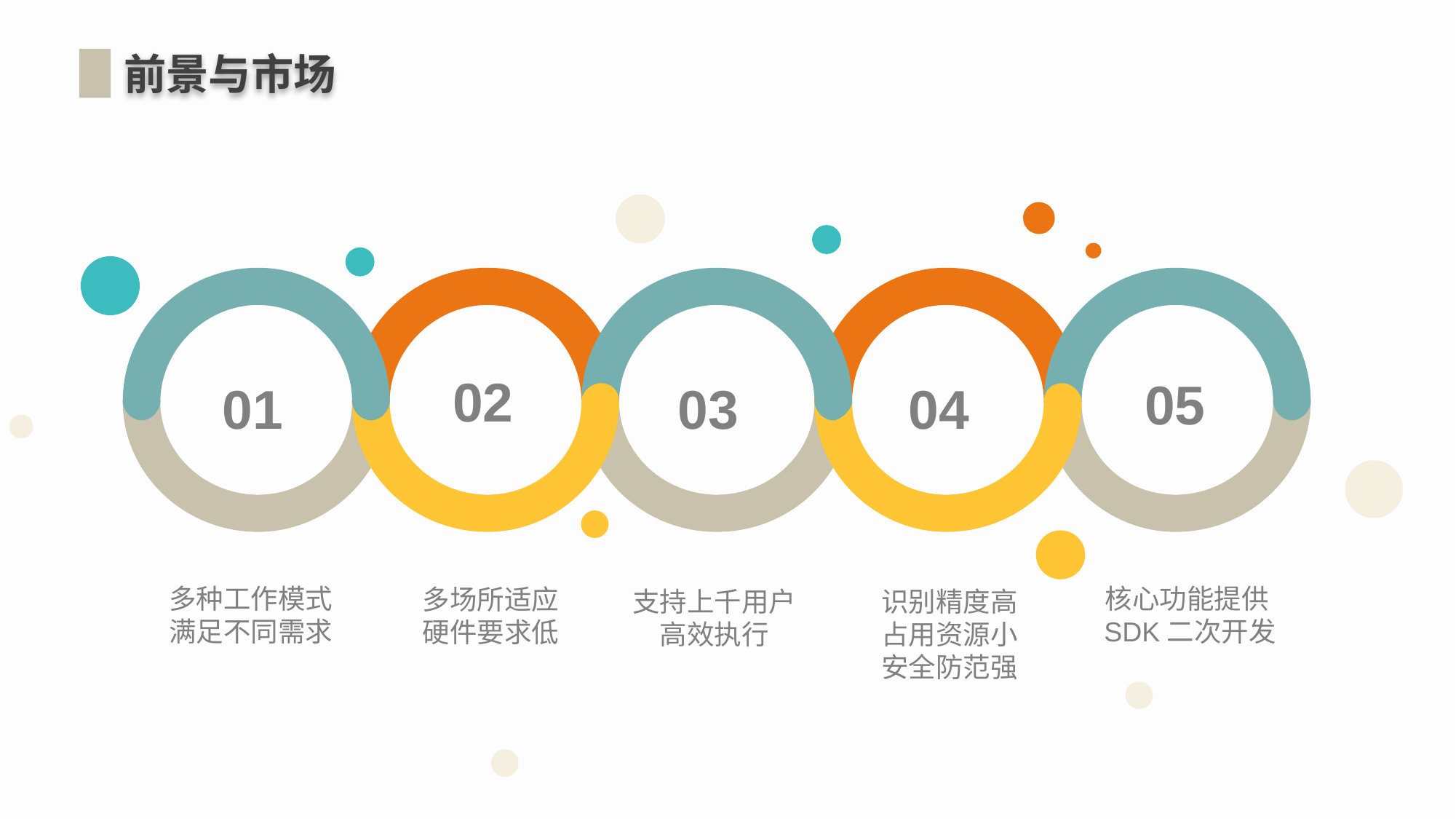

前景与市场

02
05
01
03
04

多种工作模式
满足不同需求
核心功能提供SDK二次开发
多场所适应
硬件要求低
支持上千用户
高效执行
识别精度高
占用资源小
安全防范强